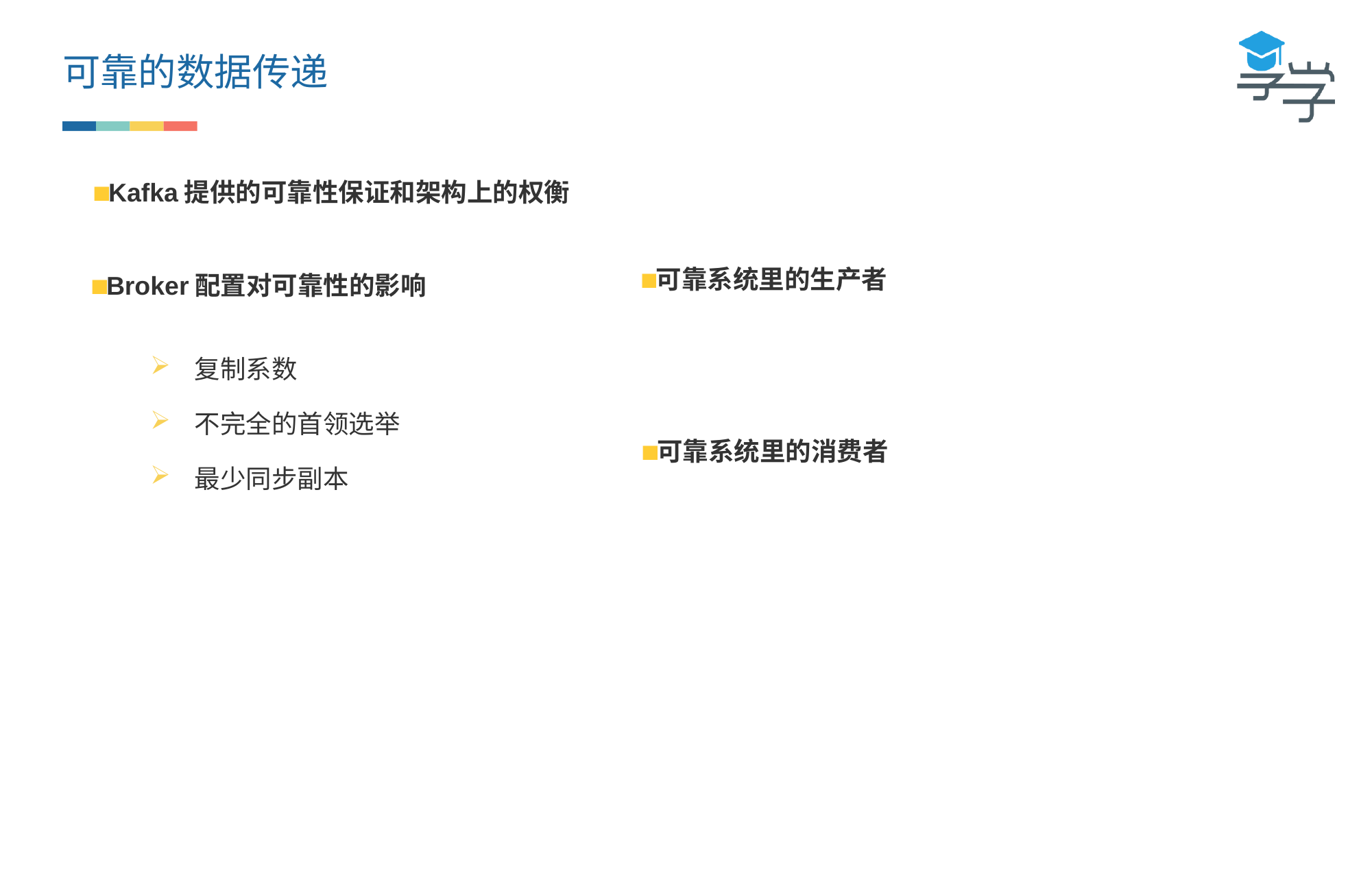

可靠的数据传递

Kafka提供的可靠性保证和架构上的权衡
可靠系统里的生产者
Broker配置对可靠性的影响
   复制系数
   不完全的首领选举
   最少同步副本
可靠系统里的消费者